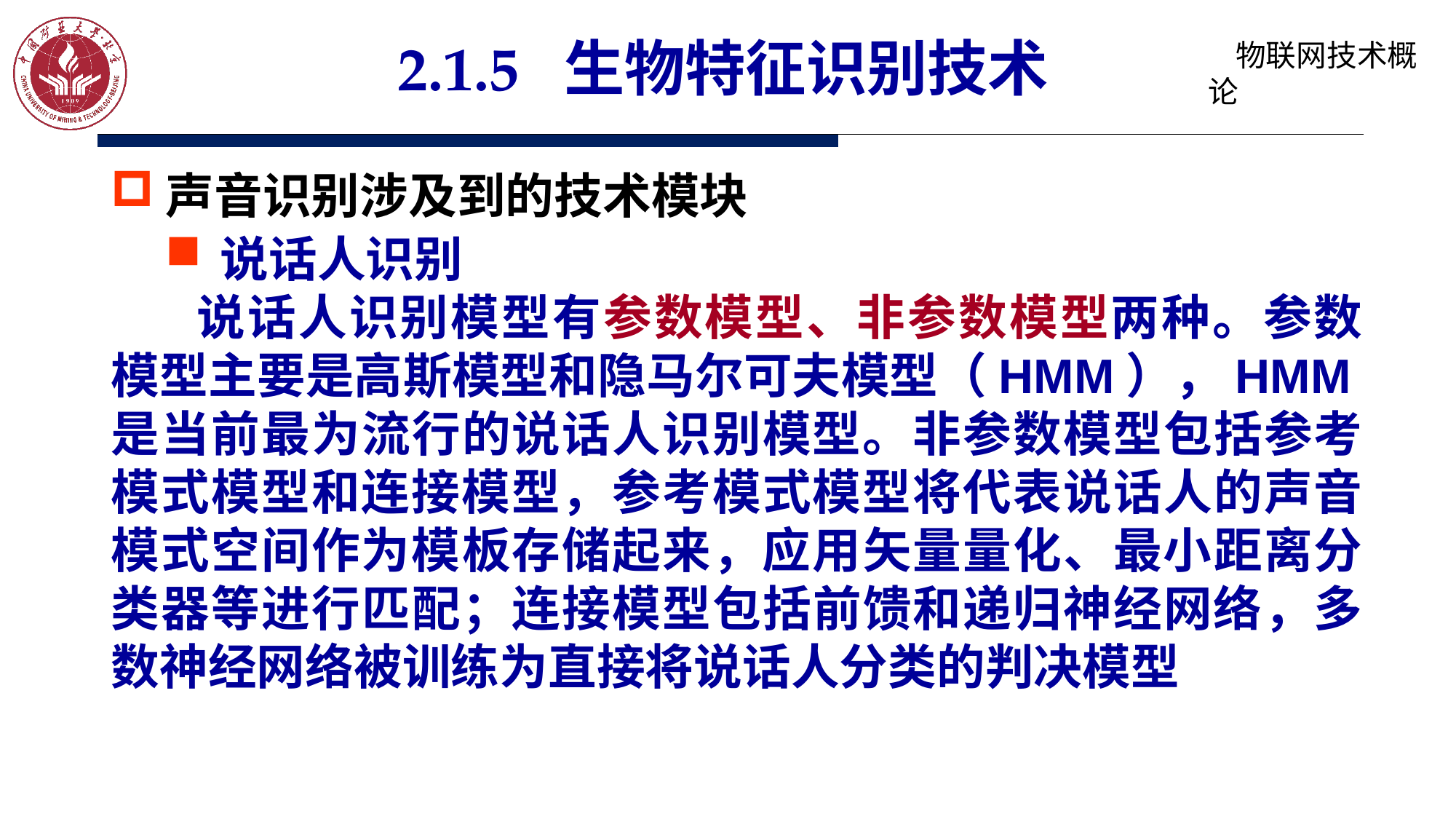

# 2.1.5  生物特征识别技术
声音识别涉及到的技术模块
说话人识别
说话人识别模型有参数模型、非参数模型两种。参数模型主要是高斯模型和隐马尔可夫模型（HMM），HMM是当前最为流行的说话人识别模型。非参数模型包括参考模式模型和连接模型，参考模式模型将代表说话人的声音模式空间作为模板存储起来，应用矢量量化、最小距离分类器等进行匹配；连接模型包括前馈和递归神经网络，多数神经网络被训练为直接将说话人分类的判决模型